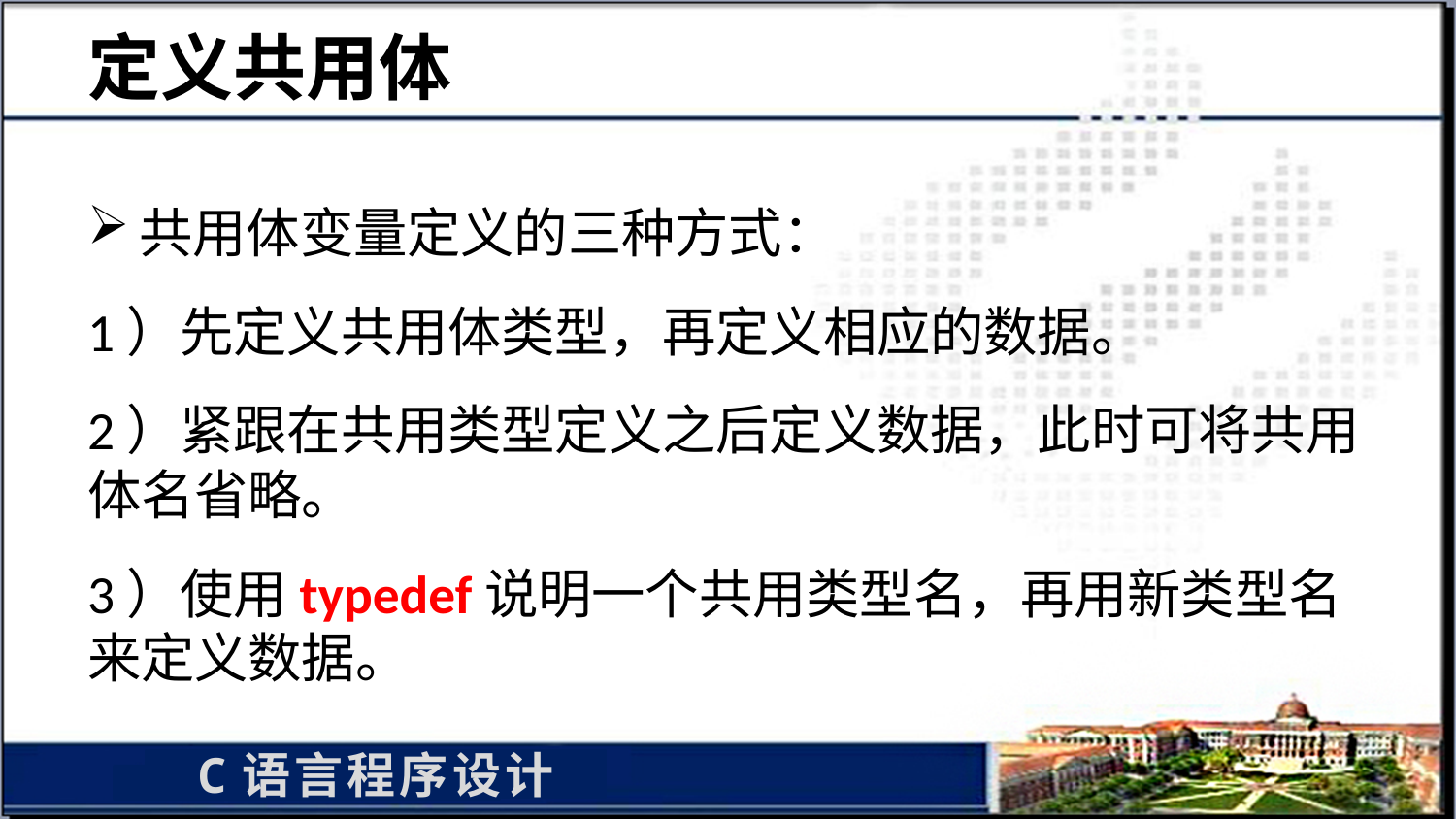

# 定义共用体
共用体变量定义的三种方式：
1）先定义共用体类型，再定义相应的数据。
2）紧跟在共用类型定义之后定义数据，此时可将共用体名省略。
3）使用typedef说明一个共用类型名，再用新类型名来定义数据。